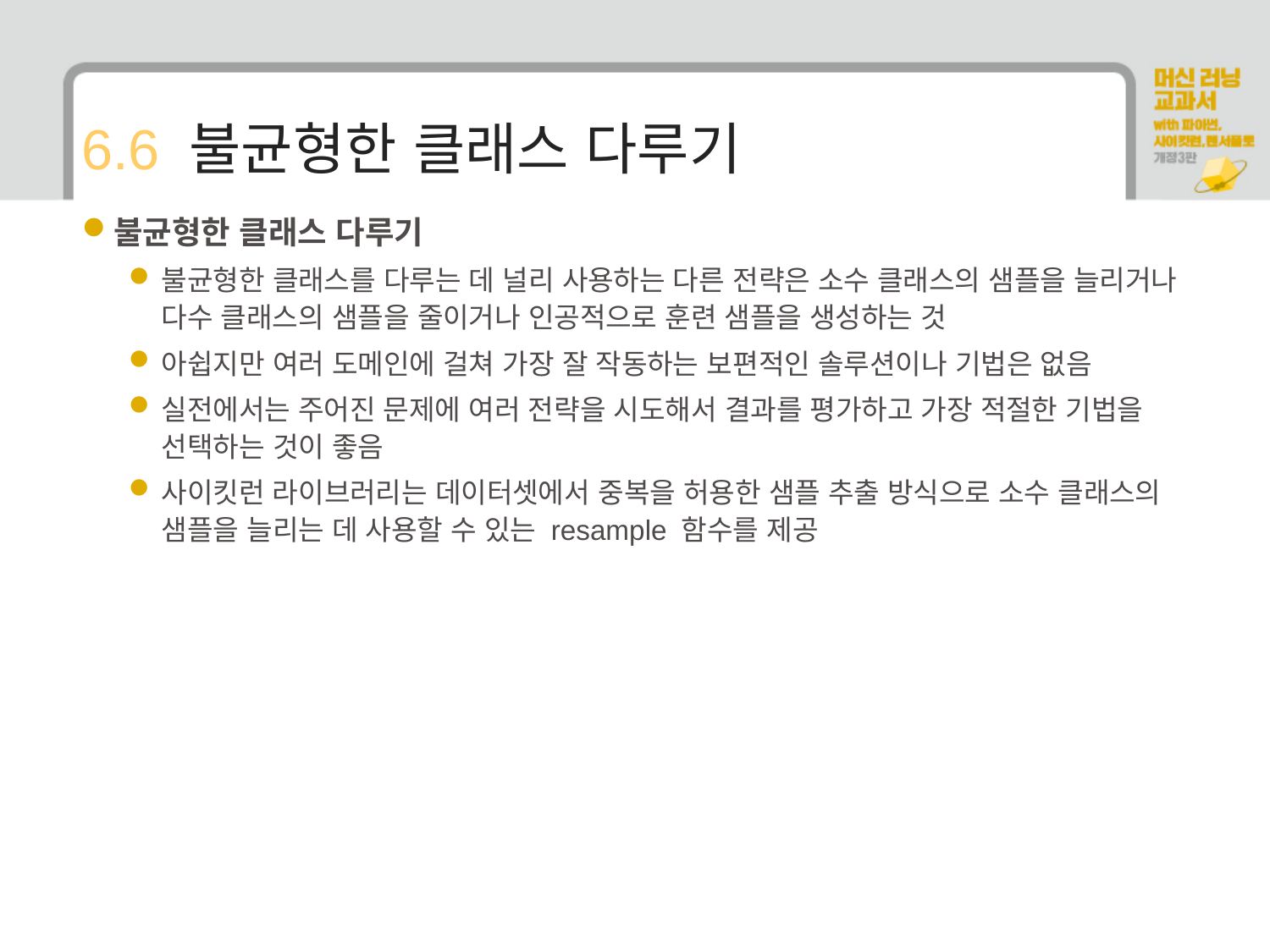

# 6.6 불균형한 클래스 다루기
불균형한 클래스 다루기
불균형한 클래스를 다루는 데 널리 사용하는 다른 전략은 소수 클래스의 샘플을 늘리거나 다수 클래스의 샘플을 줄이거나 인공적으로 훈련 샘플을 생성하는 것
아쉽지만 여러 도메인에 걸쳐 가장 잘 작동하는 보편적인 솔루션이나 기법은 없음
실전에서는 주어진 문제에 여러 전략을 시도해서 결과를 평가하고 가장 적절한 기법을 선택하는 것이 좋음
사이킷런 라이브러리는 데이터셋에서 중복을 허용한 샘플 추출 방식으로 소수 클래스의 샘플을 늘리는 데 사용할 수 있는 resample 함수를 제공